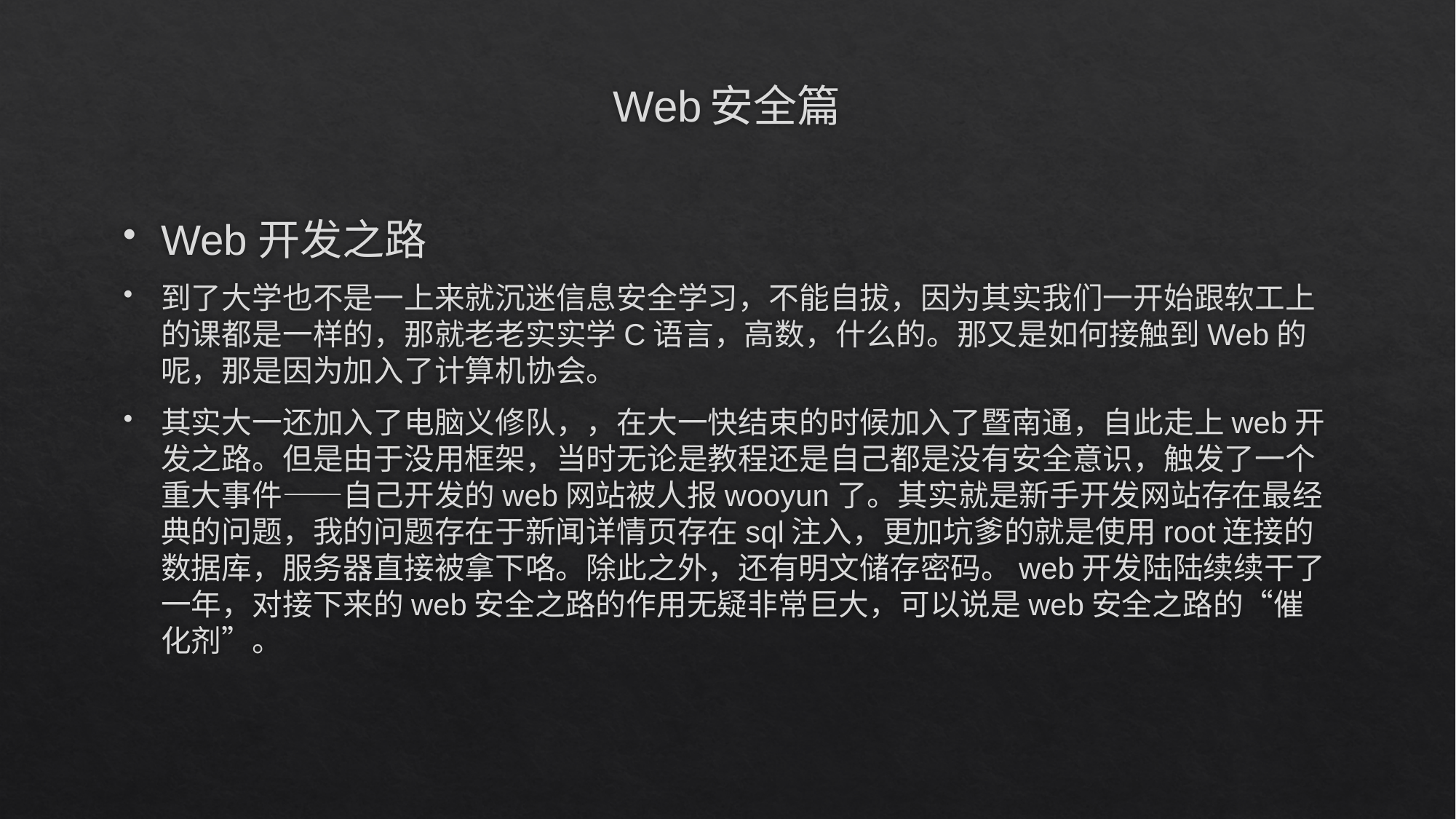

# Web安全篇
Web开发之路
到了大学也不是一上来就沉迷信息安全学习，不能自拔，因为其实我们一开始跟软工上的课都是一样的，那就老老实实学C语言，高数，什么的。那又是如何接触到Web的呢，那是因为加入了计算机协会。
其实大一还加入了电脑义修队，，在大一快结束的时候加入了暨南通，自此走上web开发之路。但是由于没用框架，当时无论是教程还是自己都是没有安全意识，触发了一个重大事件——自己开发的web网站被人报wooyun了。其实就是新手开发网站存在最经典的问题，我的问题存在于新闻详情页存在sql注入，更加坑爹的就是使用root连接的数据库，服务器直接被拿下咯。除此之外，还有明文储存密码。web开发陆陆续续干了一年，对接下来的web安全之路的作用无疑非常巨大，可以说是web安全之路的“催化剂”。